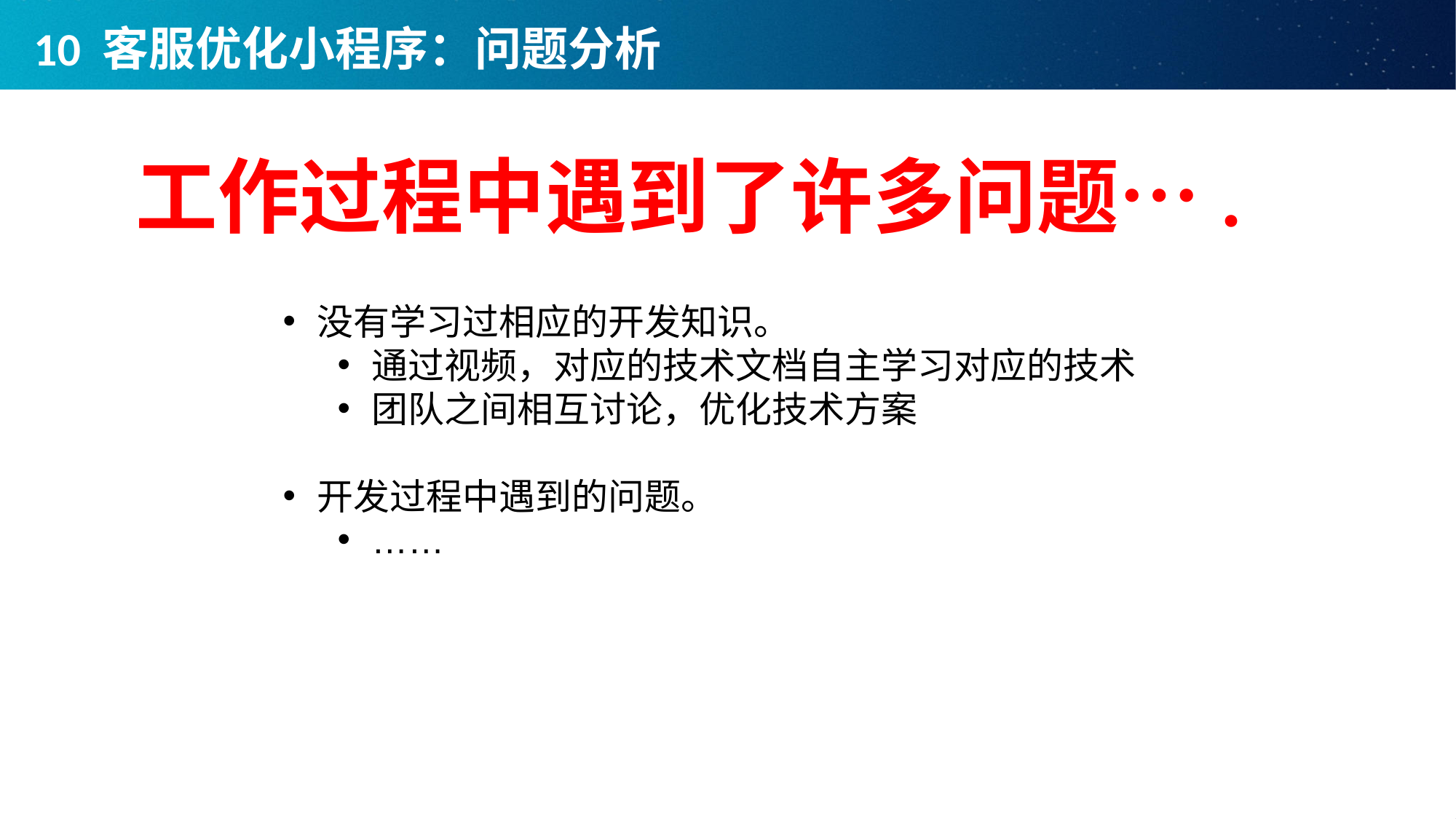

# 10 客服优化小程序：问题分析
工作过程中遇到了许多问题….
没有学习过相应的开发知识。
通过视频，对应的技术文档自主学习对应的技术
团队之间相互讨论，优化技术方案

开发过程中遇到的问题。
……